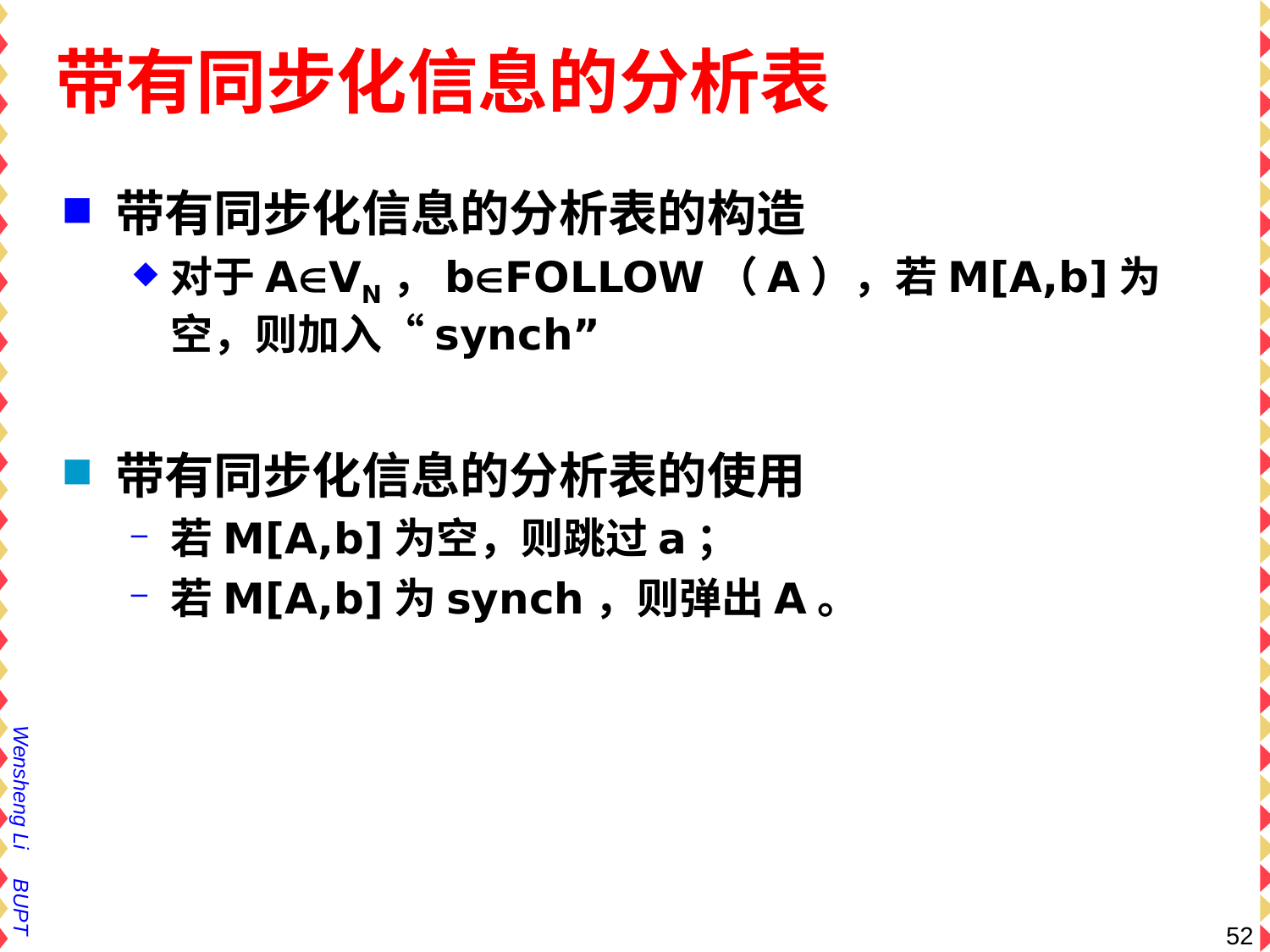

# 带有同步化信息的分析表
带有同步化信息的分析表的构造
对于A∈VN，b∈FOLLOW（A），若M[A,b]为空，则加入“synch”

带有同步化信息的分析表的使用
若M[A,b]为空，则跳过a；
若M[A,b]为synch，则弹出A。

52